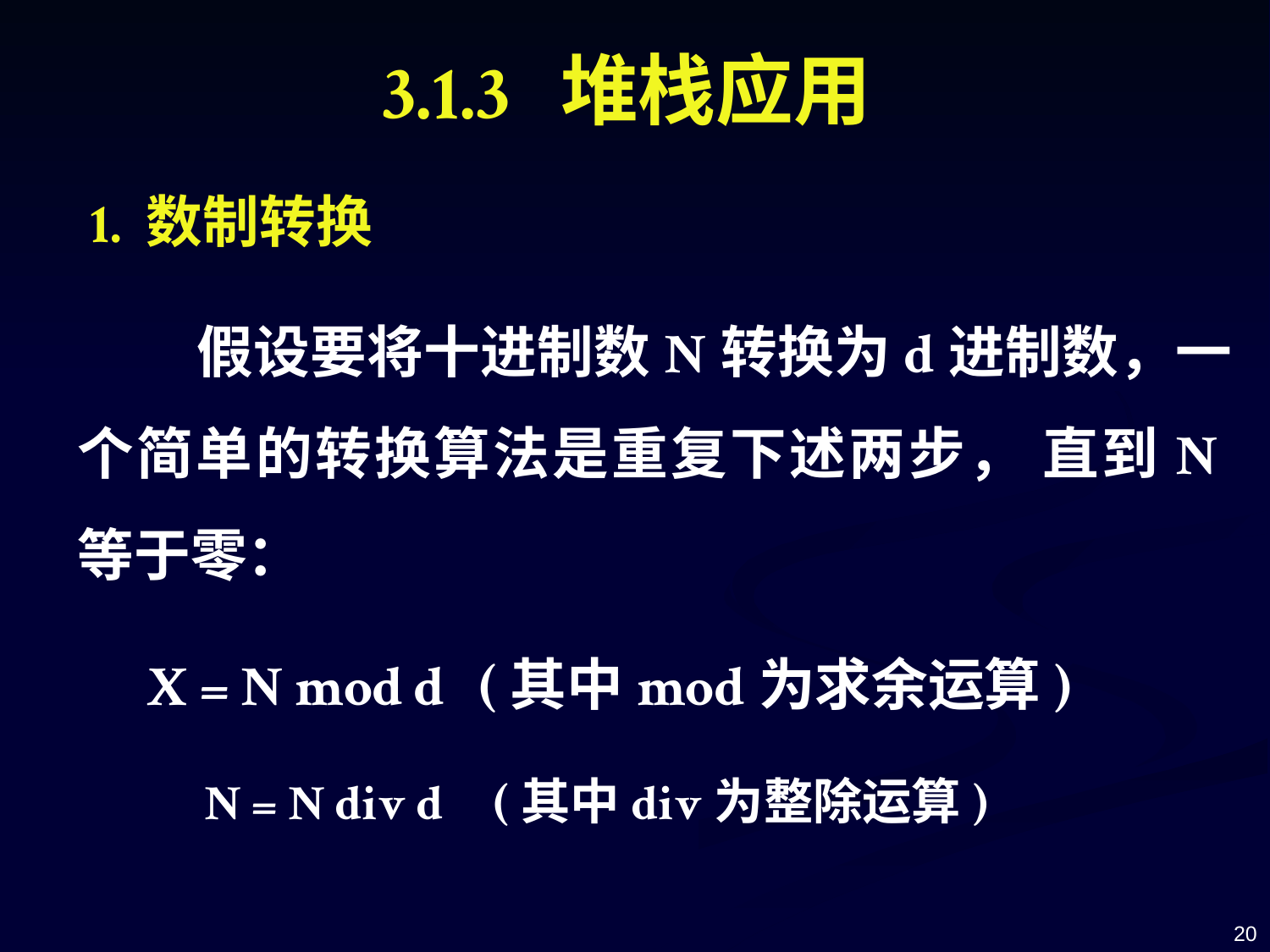

# 3.1.3  堆栈应用
 1. 数制转换
        假设要将十进制数N转换为d进制数，一个简单的转换算法是重复下述两步， 直到N等于零：
      X = N mod d   (其中mod为求余运算)
N = N div d     (其中div为整除运算)
20